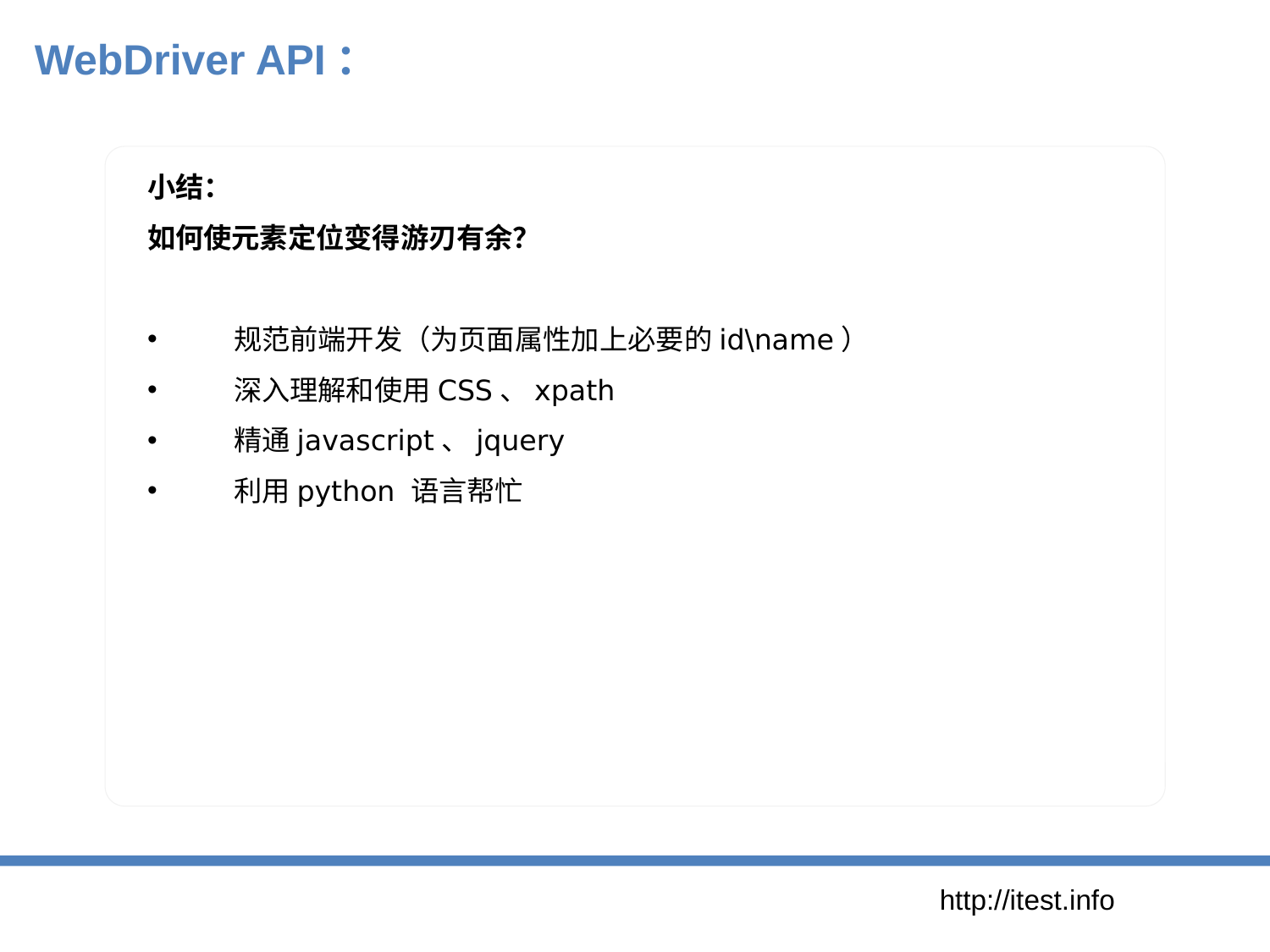

WebDriver API：

小结：
如何使元素定位变得游刃有余？

　　规范前端开发（为页面属性加上必要的id\name）
　　深入理解和使用CSS、xpath
　　精通javascript、jquery
　　利用python 语言帮忙

http://itest.info